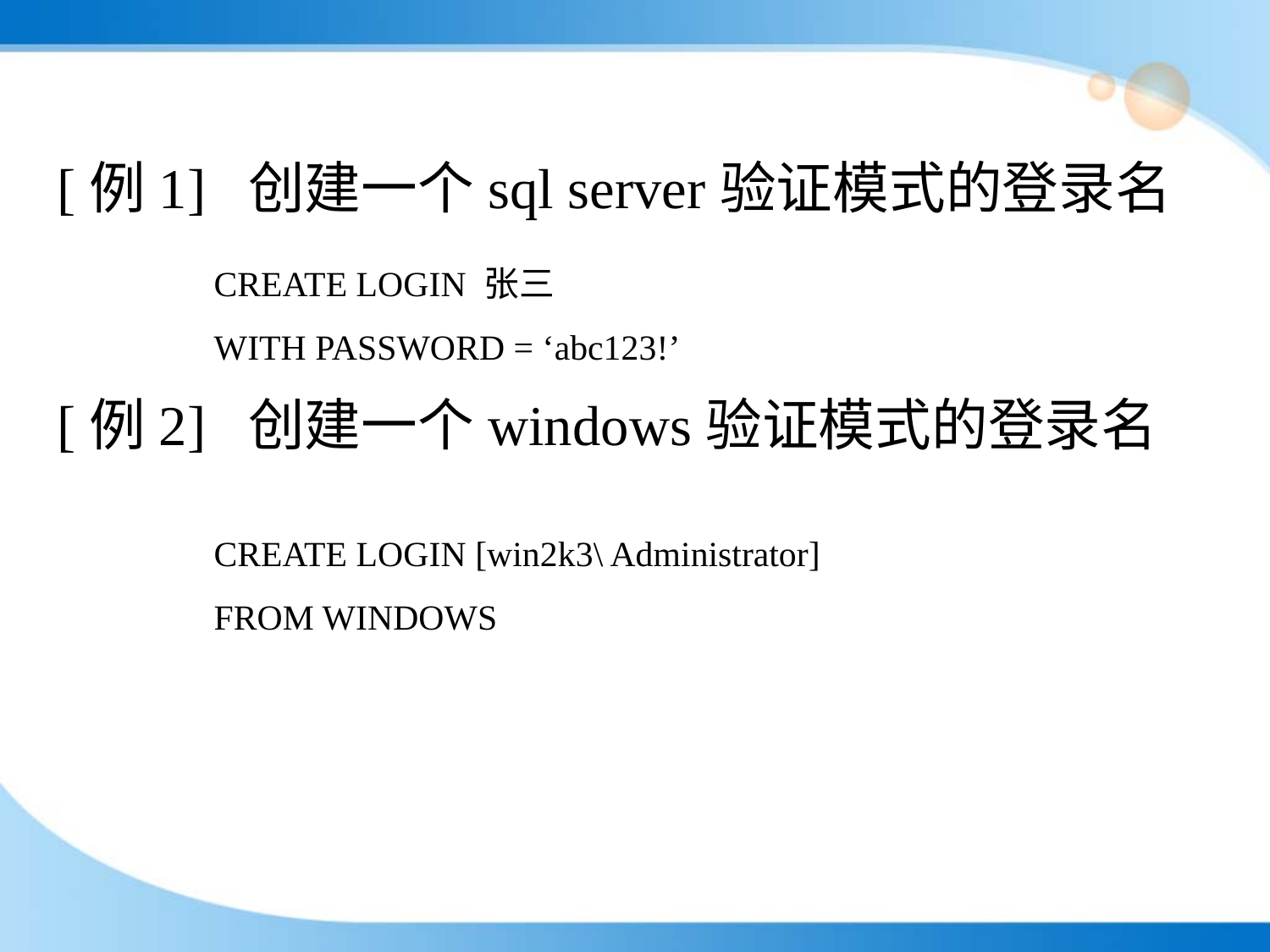

[例1]  创建一个sql server验证模式的登录名

[例2]  创建一个windows验证模式的登录名
CREATE LOGIN 张三
WITH PASSWORD = ‘abc123!’
CREATE LOGIN [win2k3\ Administrator]
FROM WINDOWS